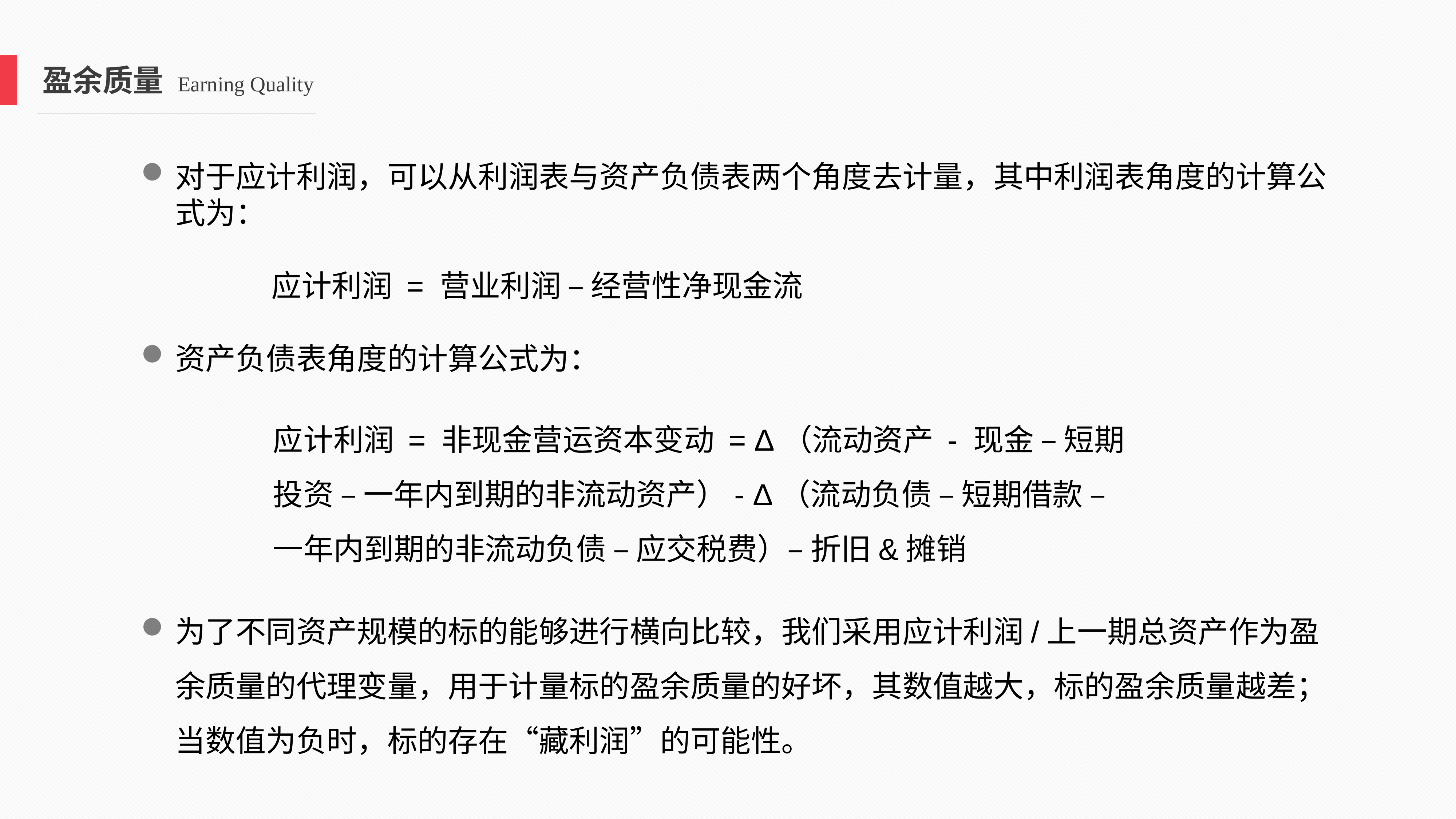

盈余质量 Earning Quality
对于应计利润，可以从利润表与资产负债表两个角度去计量，其中利润表角度的计算公式为：

      应计利润 = 营业利润 – 经营性净现金流

资产负债表角度的计算公式为：

为了不同资产规模的标的能够进行横向比较，我们采用应计利润/上一期总资产作为盈余质量的代理变量，用于计量标的盈余质量的好坏，其数值越大，标的盈余质量越差；当数值为负时，标的存在“藏利润”的可能性。
应计利润 = 非现金营运资本变动 = Δ（流动资产 - 现金 – 短期投资 – 一年内到期的非流动资产）- Δ（流动负债 – 短期借款 – 一年内到期的非流动负债 – 应交税费）– 折旧&摊销